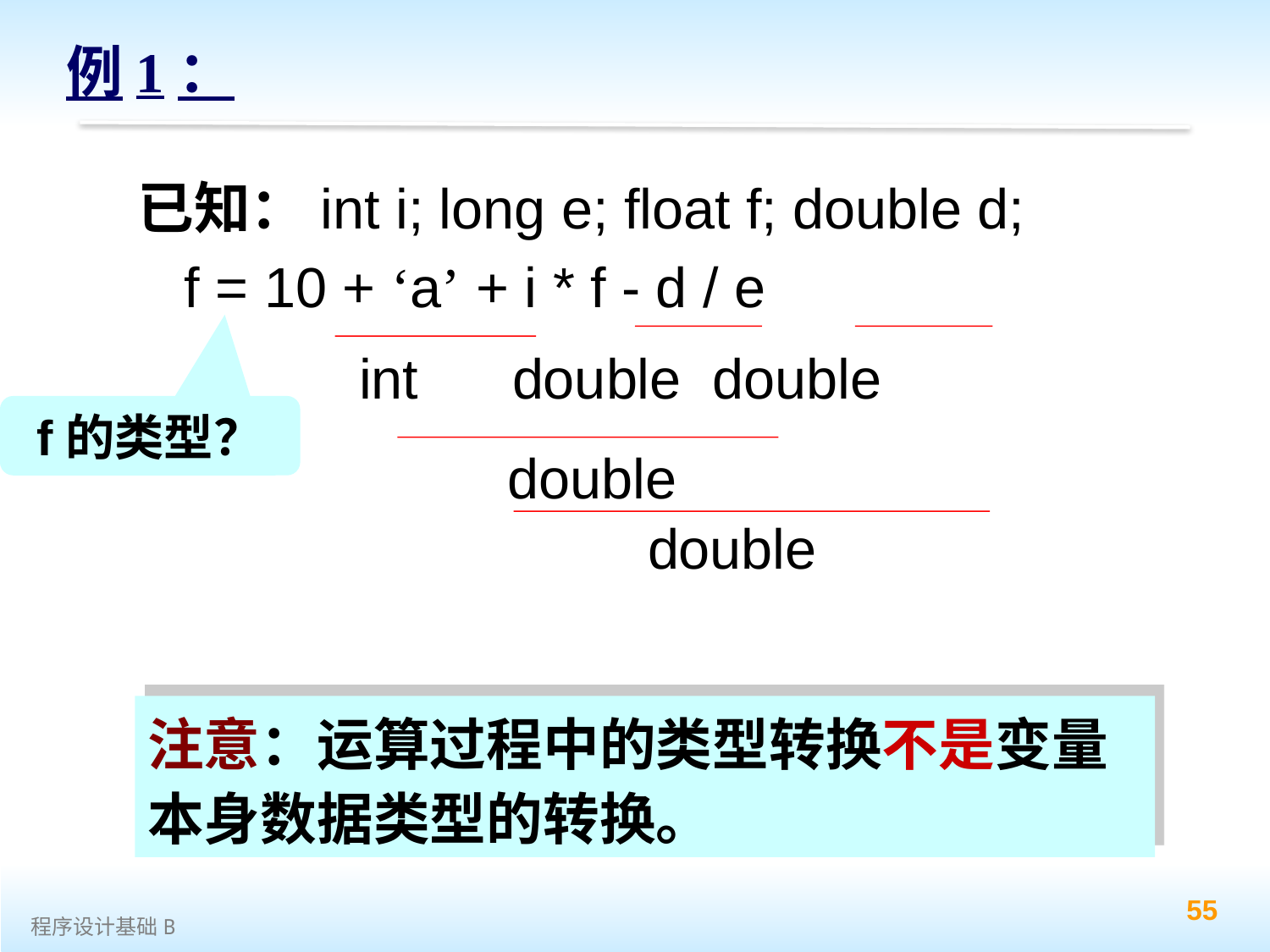

例1：
已知：int i; long e; float f; double d;
   f = 10 + ‘a’ + i * f - d / e

  int      double  double

f的类型？
double

double

注意：运算过程中的类型转换不是变量本身数据类型的转换。
55